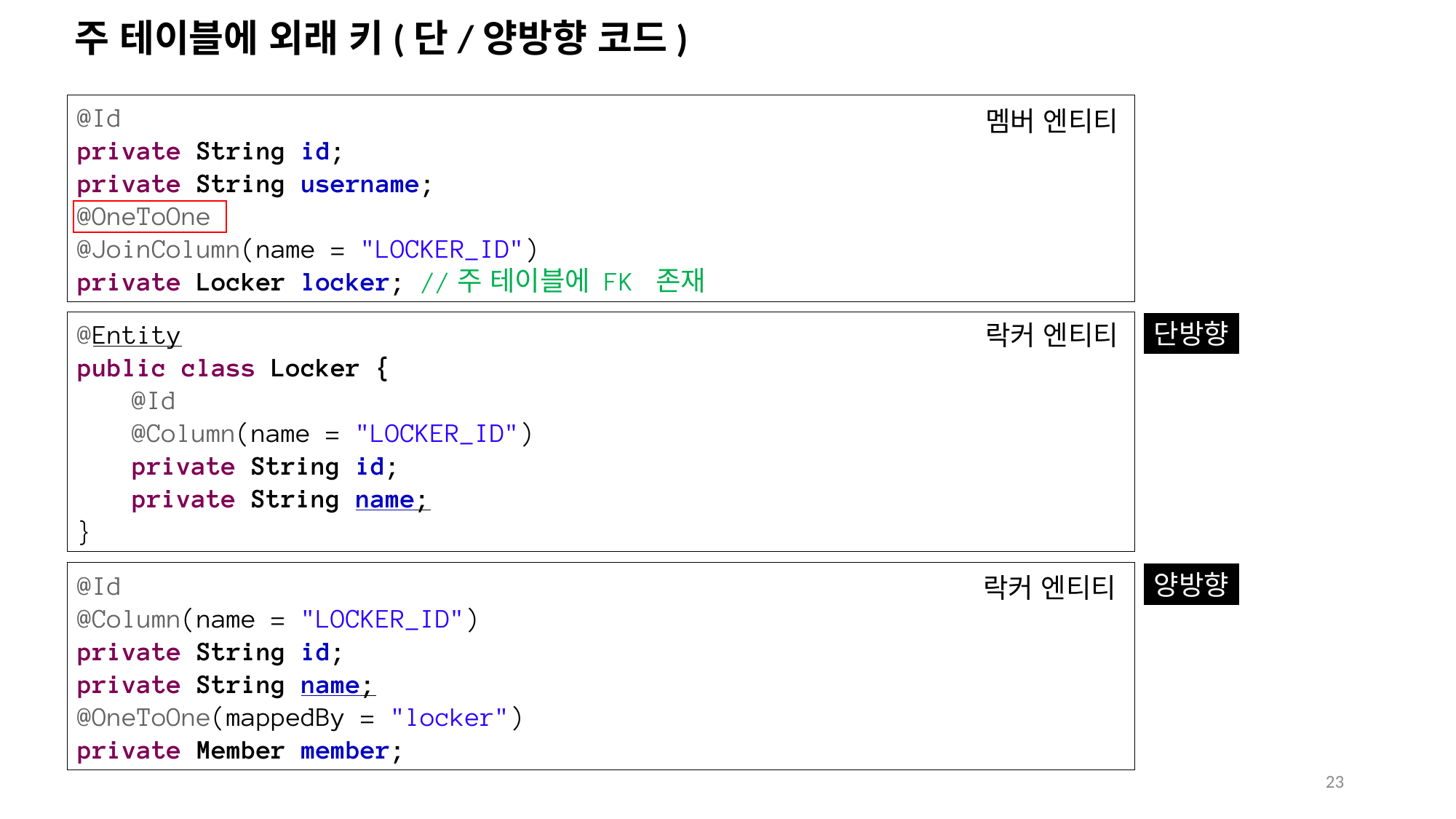

# 주 테이블에 외래 키(단/양방향 코드)
@Id
private String id;
private String username;
@OneToOne
@JoinColumn(name = "LOCKER_ID")
private Locker locker; //주 테이블에 FK 존재
멤버 엔티티

@Entity
public class Locker {
@Id
@Column(name = "LOCKER_ID")
private String id;
private String name;
}
단방향
락커 엔티티
@Id
@Column(name = "LOCKER_ID")
private String id;
private String name;
@OneToOne(mappedBy = "locker")
private Member member;
양방향
락커 엔티티
23